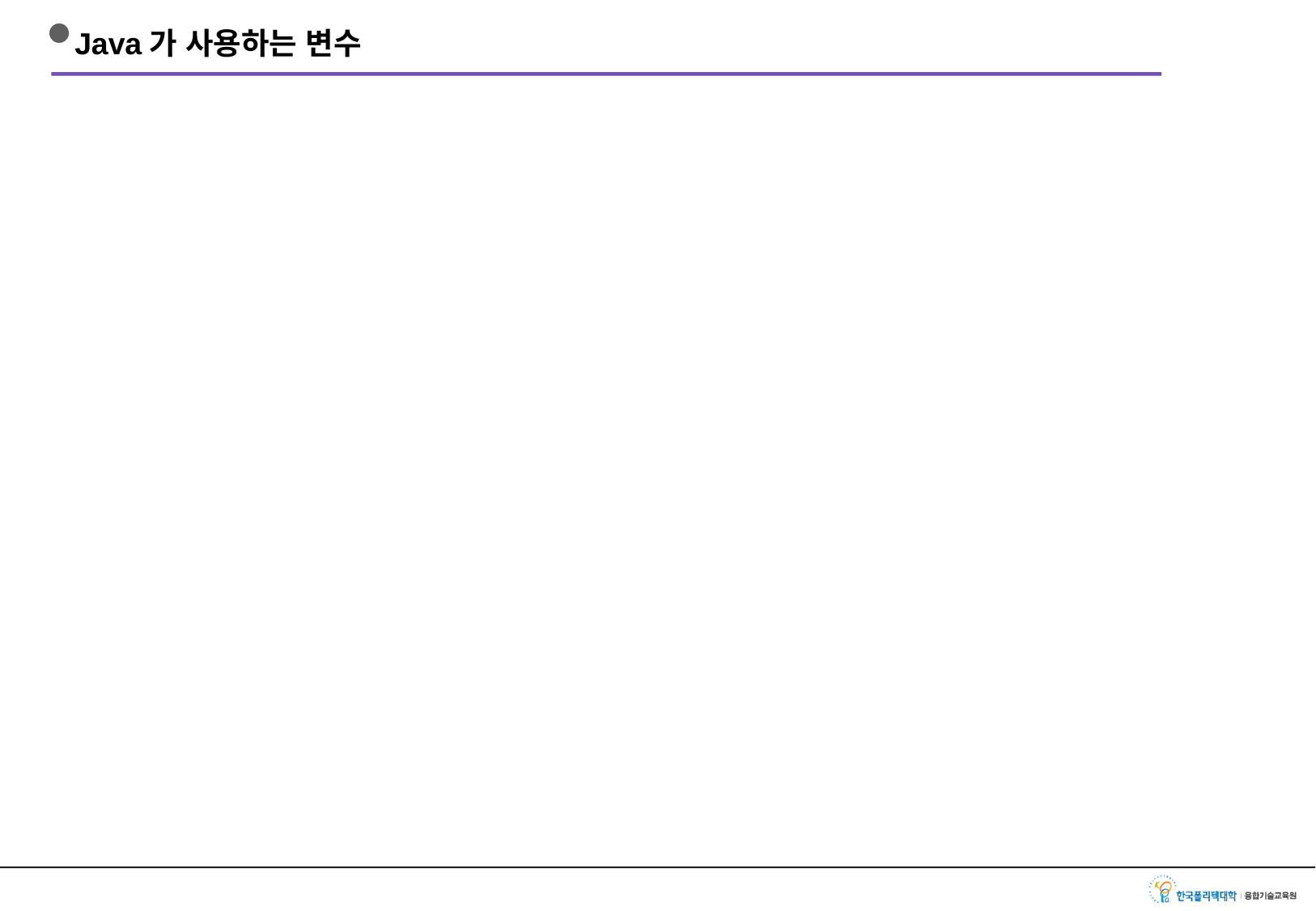

# Java가 사용하는 변수
기본 자료형
글자(문자하나)
정수
실수
참/거짓

객체 자료형